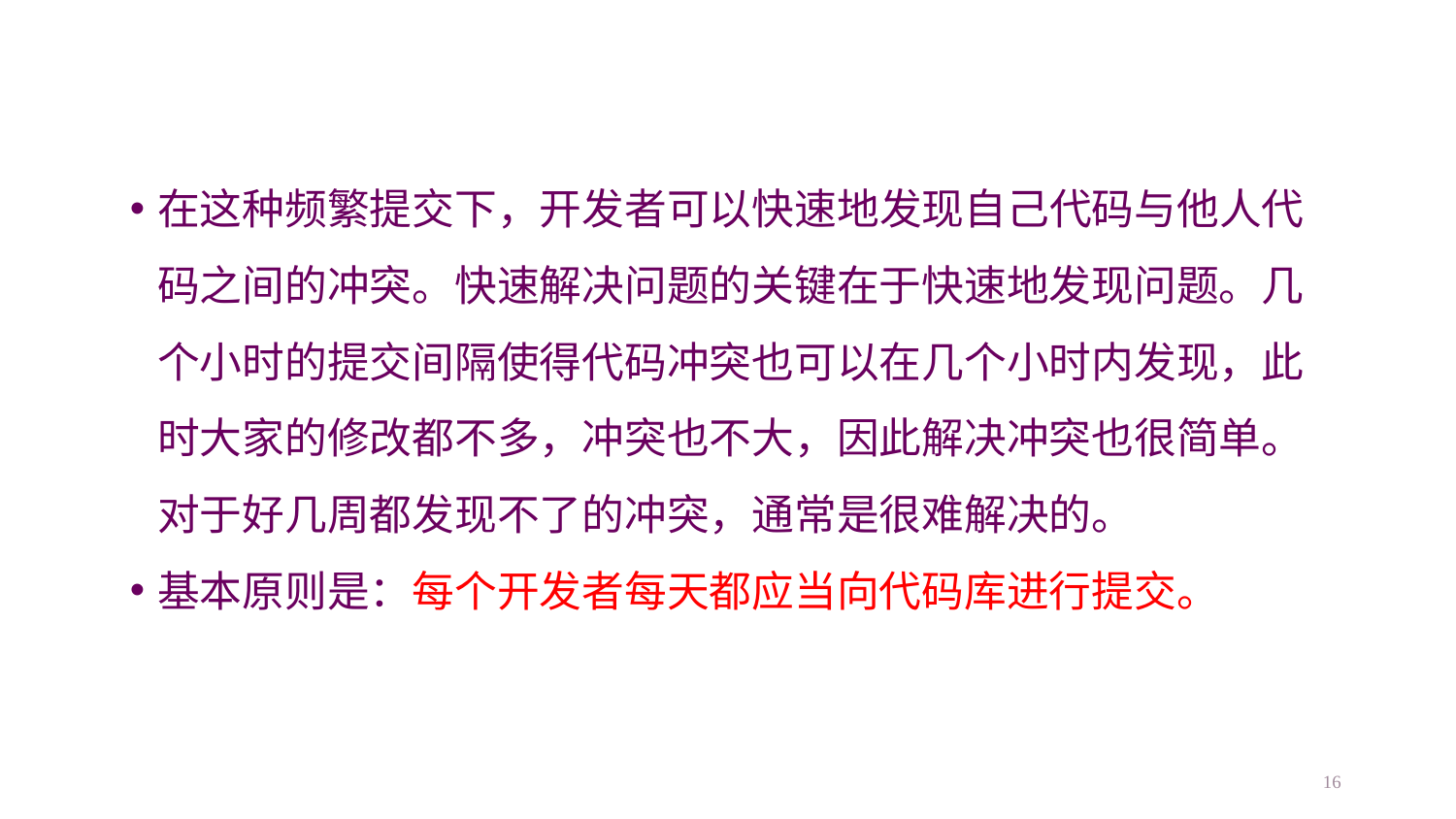

在这种频繁提交下，开发者可以快速地发现自己代码与他人代码之间的冲突。快速解决问题的关键在于快速地发现问题。几个小时的提交间隔使得代码冲突也可以在几个小时内发现，此时大家的修改都不多，冲突也不大，因此解决冲突也很简单。对于好几周都发现不了的冲突，通常是很难解决的。
基本原则是：每个开发者每天都应当向代码库进行提交。
16